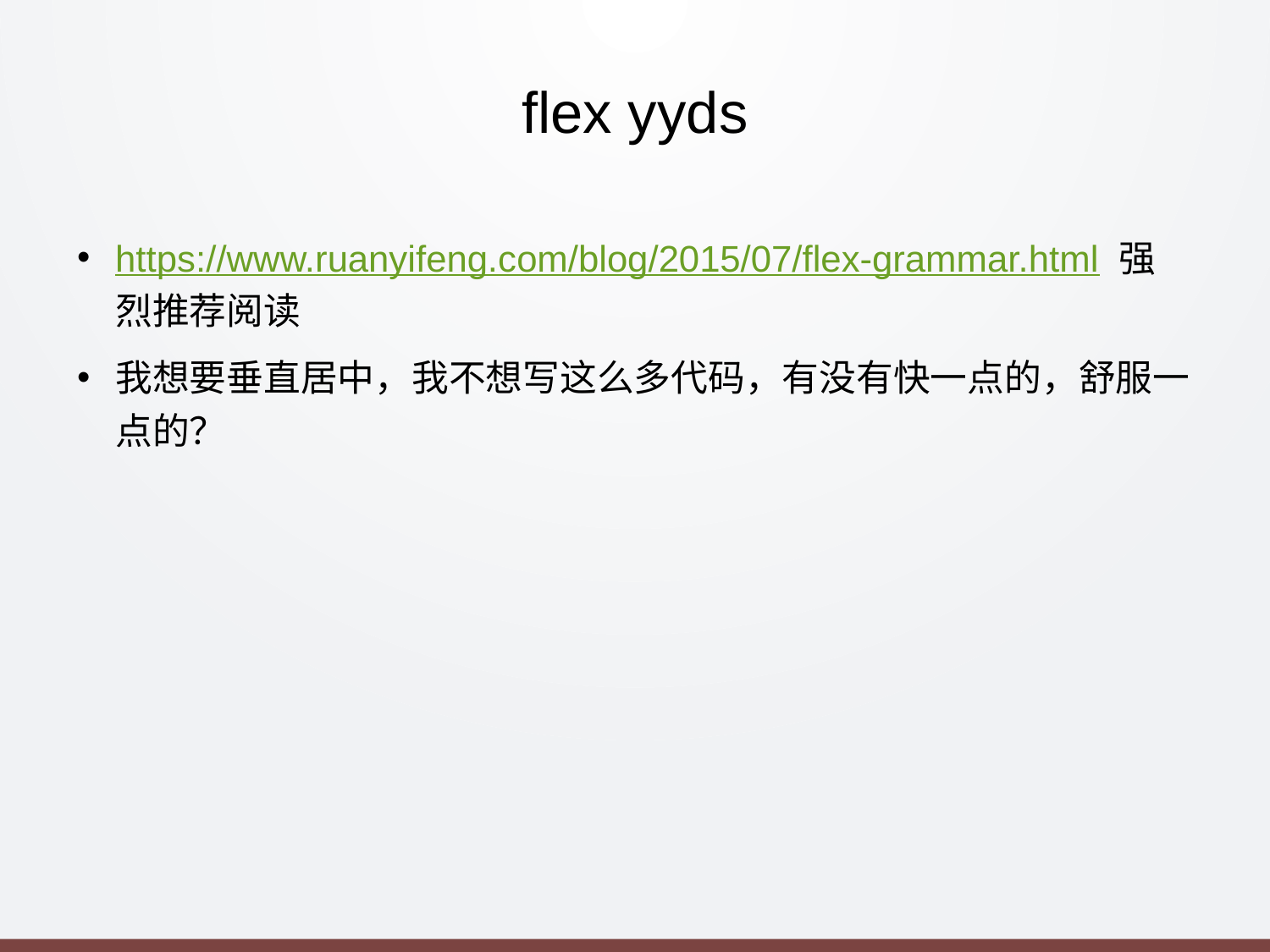

# flex yyds
https://www.ruanyifeng.com/blog/2015/07/flex-grammar.html 强烈推荐阅读
我想要垂直居中，我不想写这么多代码，有没有快一点的，舒服一点的？